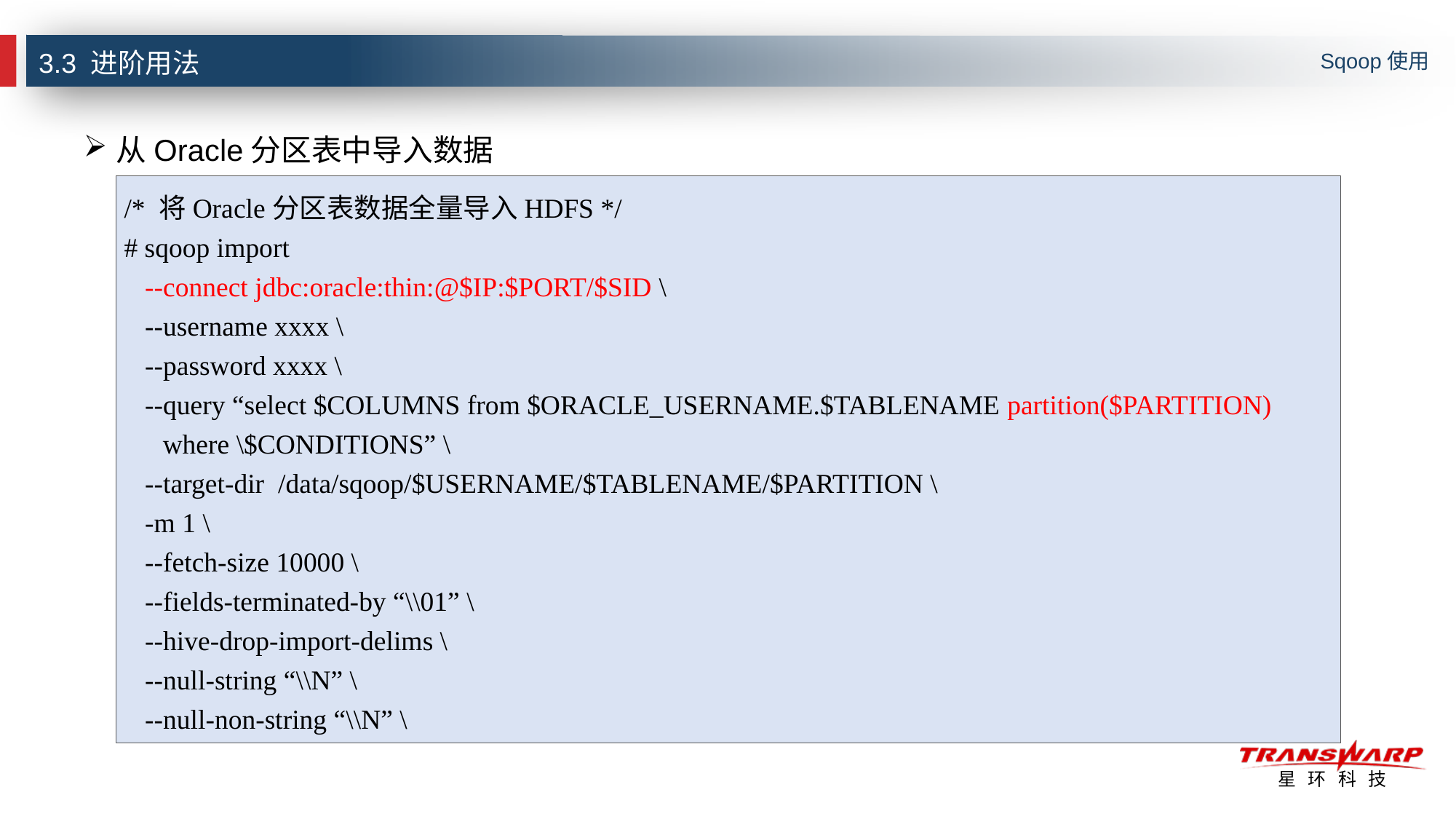

Sqoop使用
# 3.3 进阶用法
从Oracle分区表中导入数据
/* 将Oracle分区表数据全量导入HDFS */
# sqoop import
   --connect jdbc:oracle:thin:@$IP:$PORT/$SID \
   --username xxxx \
   --password xxxx \
   --query “select $COLUMNS from $ORACLE_USERNAME.$TABLENAME partition($PARTITION) where \$CONDITIONS” \
   --target-dir  /data/sqoop/$USERNAME/$TABLENAME/$PARTITION \
   -m 1 \
   --fetch-size 10000 \
   --fields-terminated-by “\\01” \
   --hive-drop-import-delims \
   --null-string “\\N” \
   --null-non-string “\\N” \